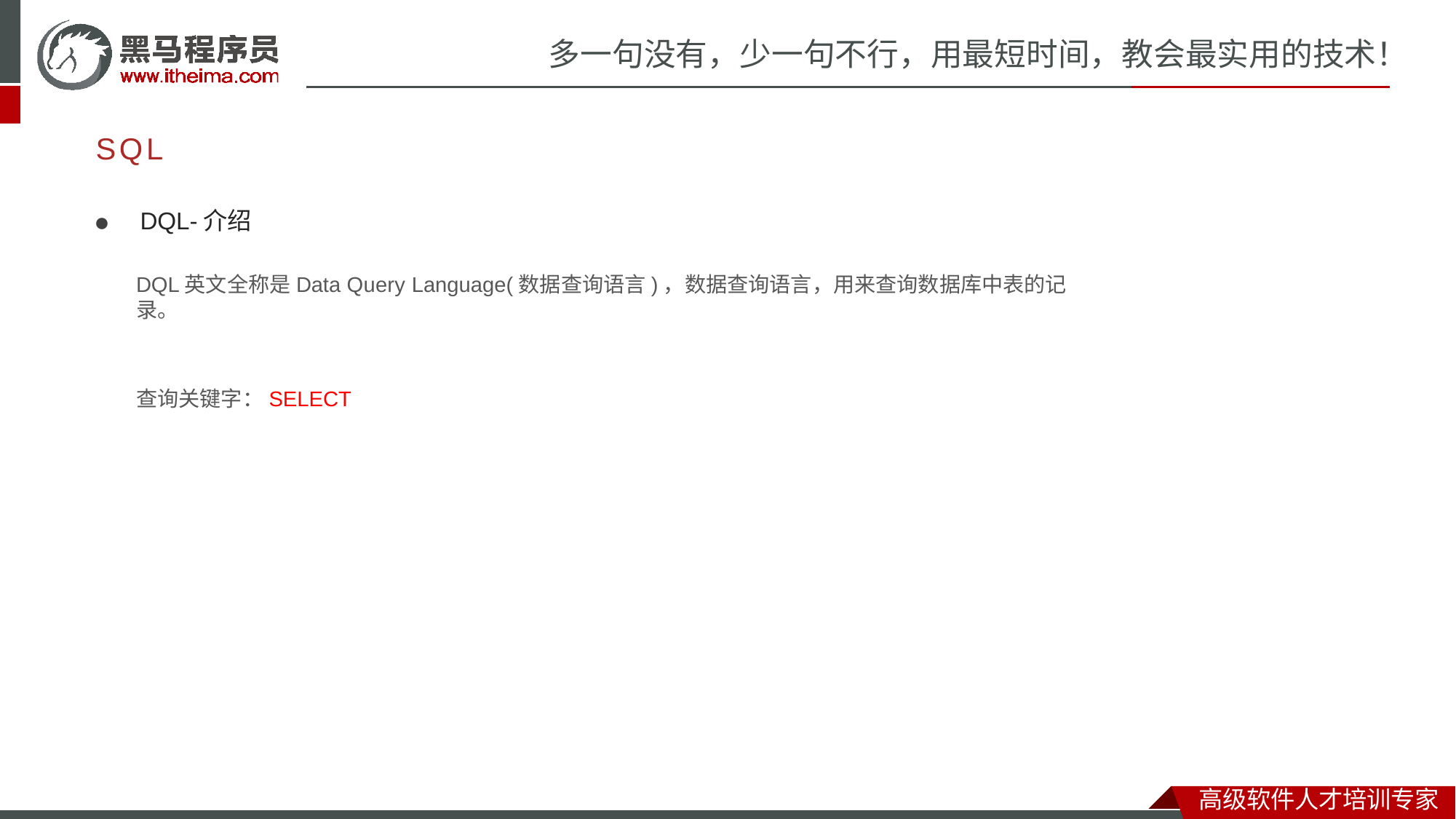

# 多一句没有，少一句不行，用最短时间，教会最实用的技术！

SQL

⚫	DQL-介绍

DQL英文全称是Data Query Language(数据查询语言)，数据查询语言，用来查询数据库中表的记录。

查询关键字：SELECT
高级软件人才培训专家